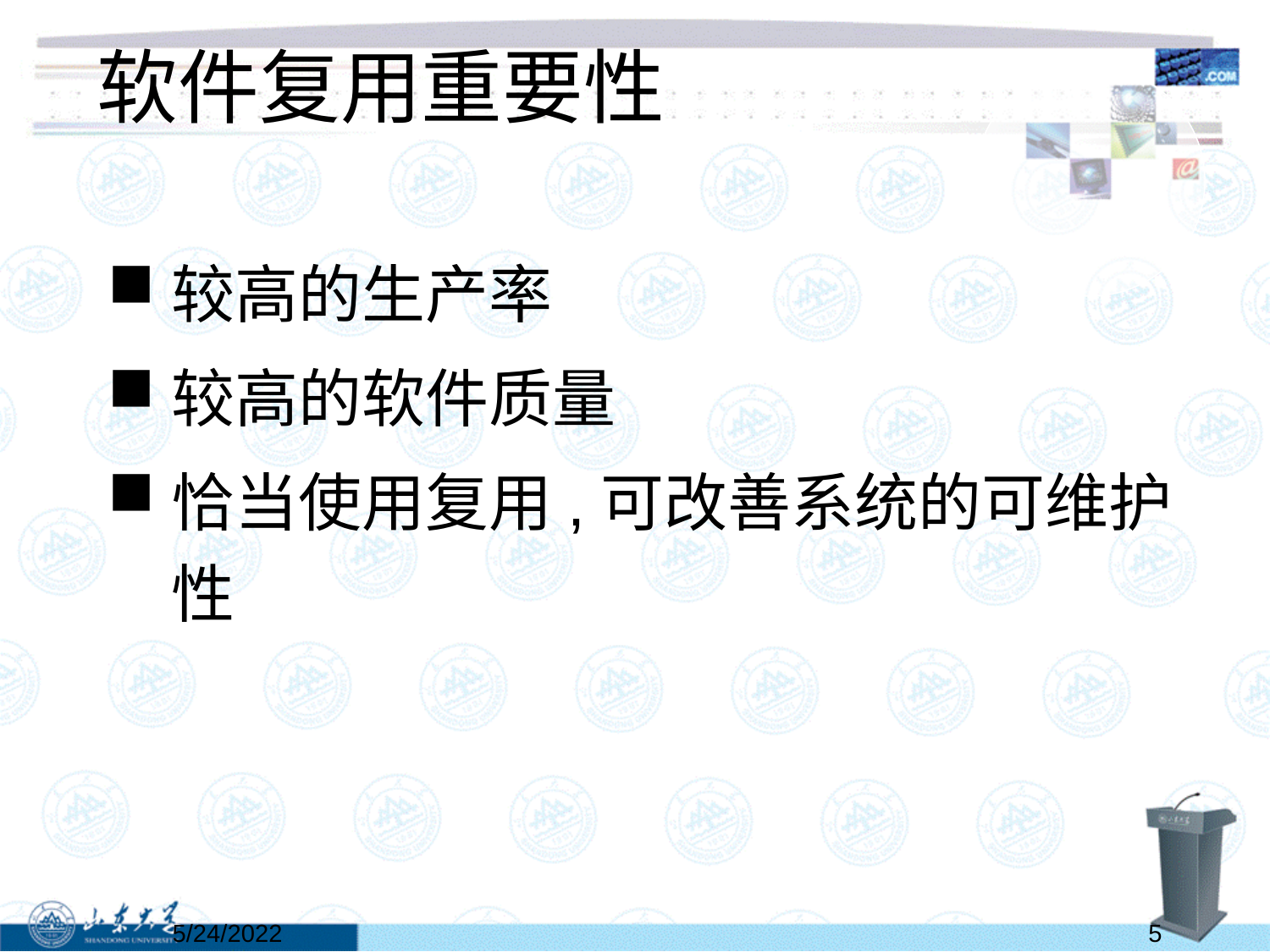

# 软件复用重要性
较高的生产率
较高的软件质量
恰当使用复用,可改善系统的可维护性
5/24/2022
5